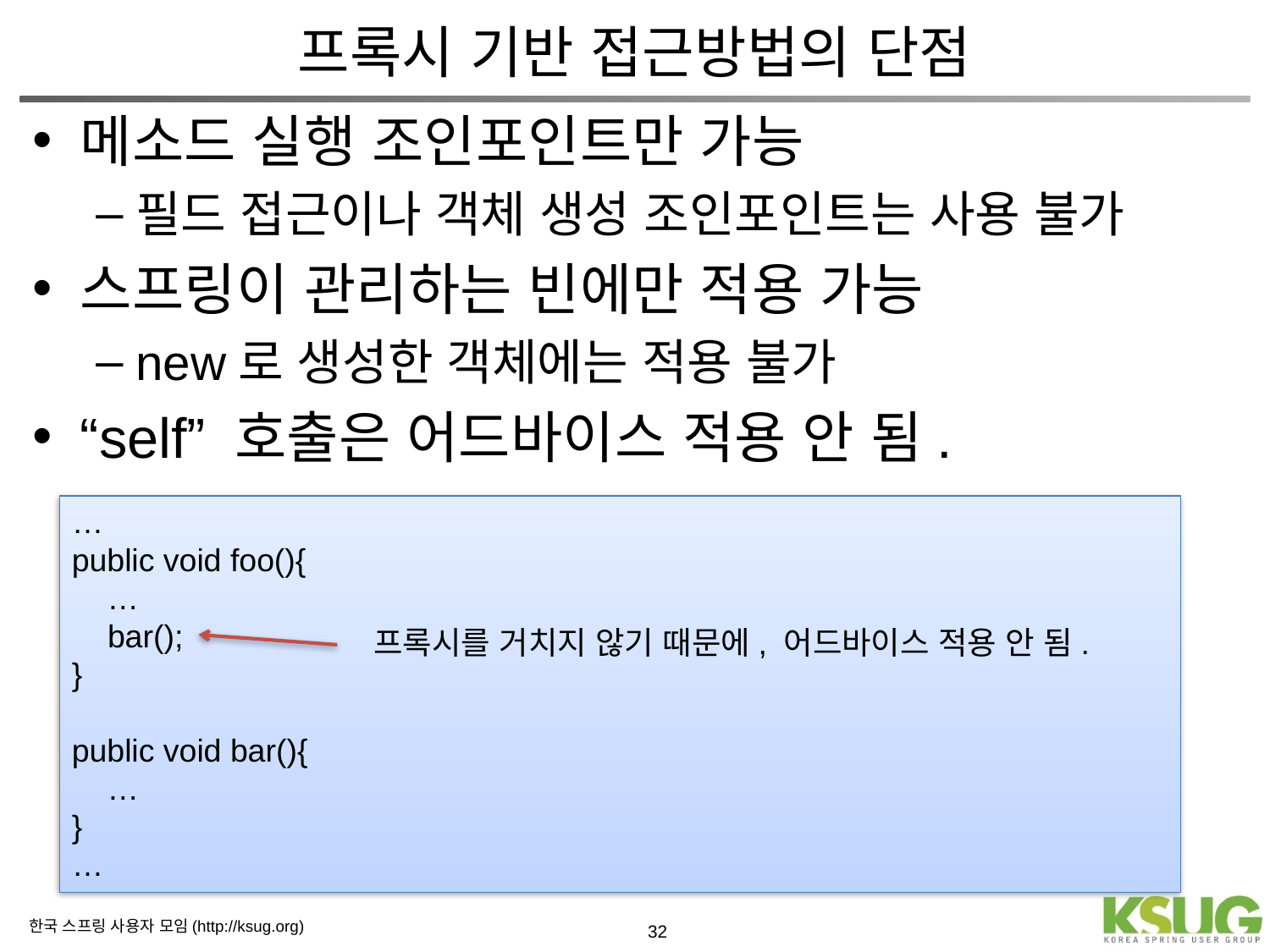

# 프록시 기반 접근방법의 단점
메소드 실행 조인포인트만 가능
필드 접근이나 객체 생성 조인포인트는 사용 불가
스프링이 관리하는 빈에만 적용 가능
new로 생성한 객체에는 적용 불가
“self” 호출은 어드바이스 적용 안 됨.

…
public void foo(){
    …
    bar();
}

public void bar(){
    …
}
…
프록시를 거치지 않기 때문에, 어드바이스 적용 안 됨.